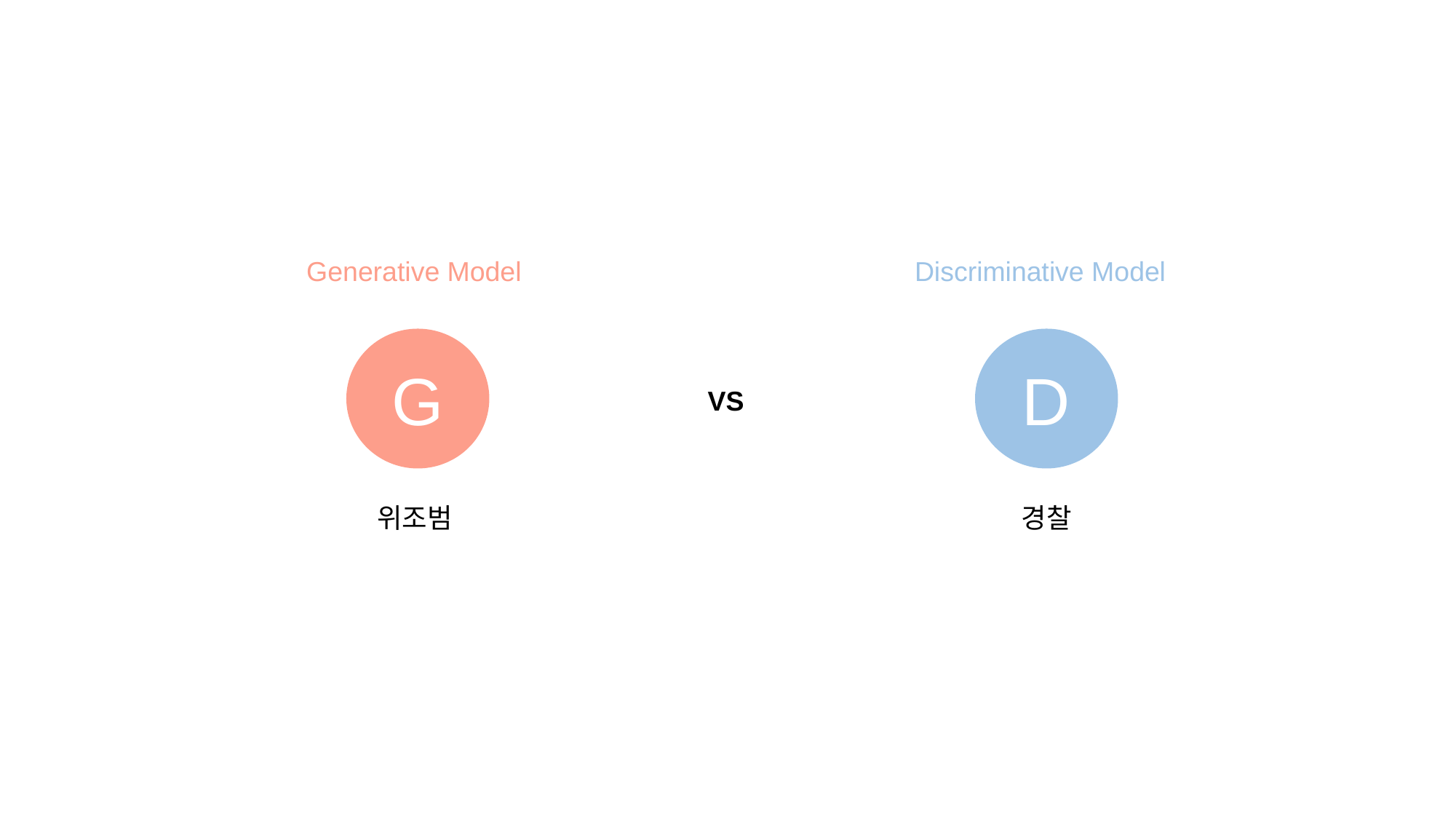

Generative Model
G
Discriminative Model
D
VS
위조범
경찰